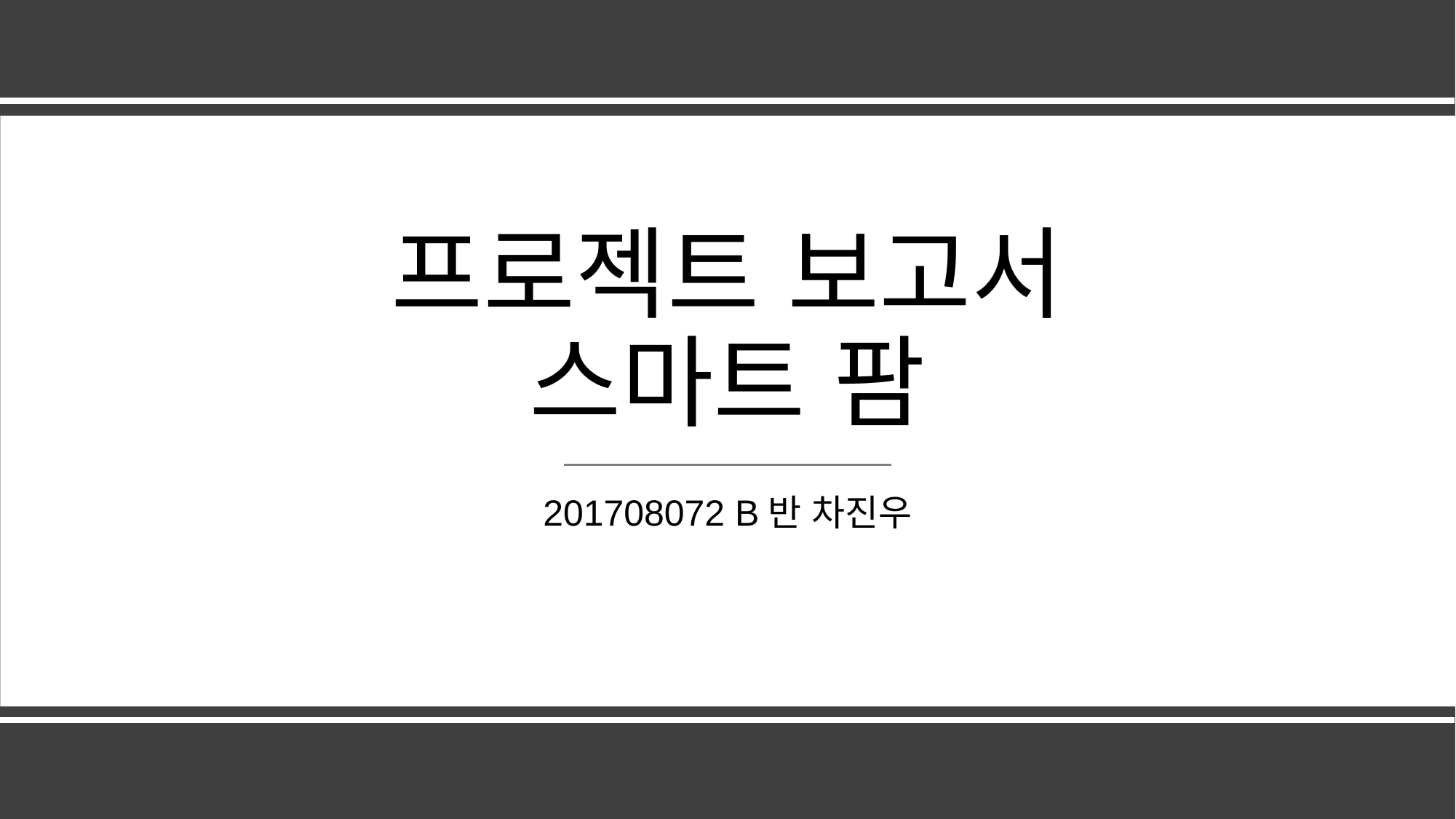

# 프로젝트 보고서 스마트 팜
201708072 B반 차진우